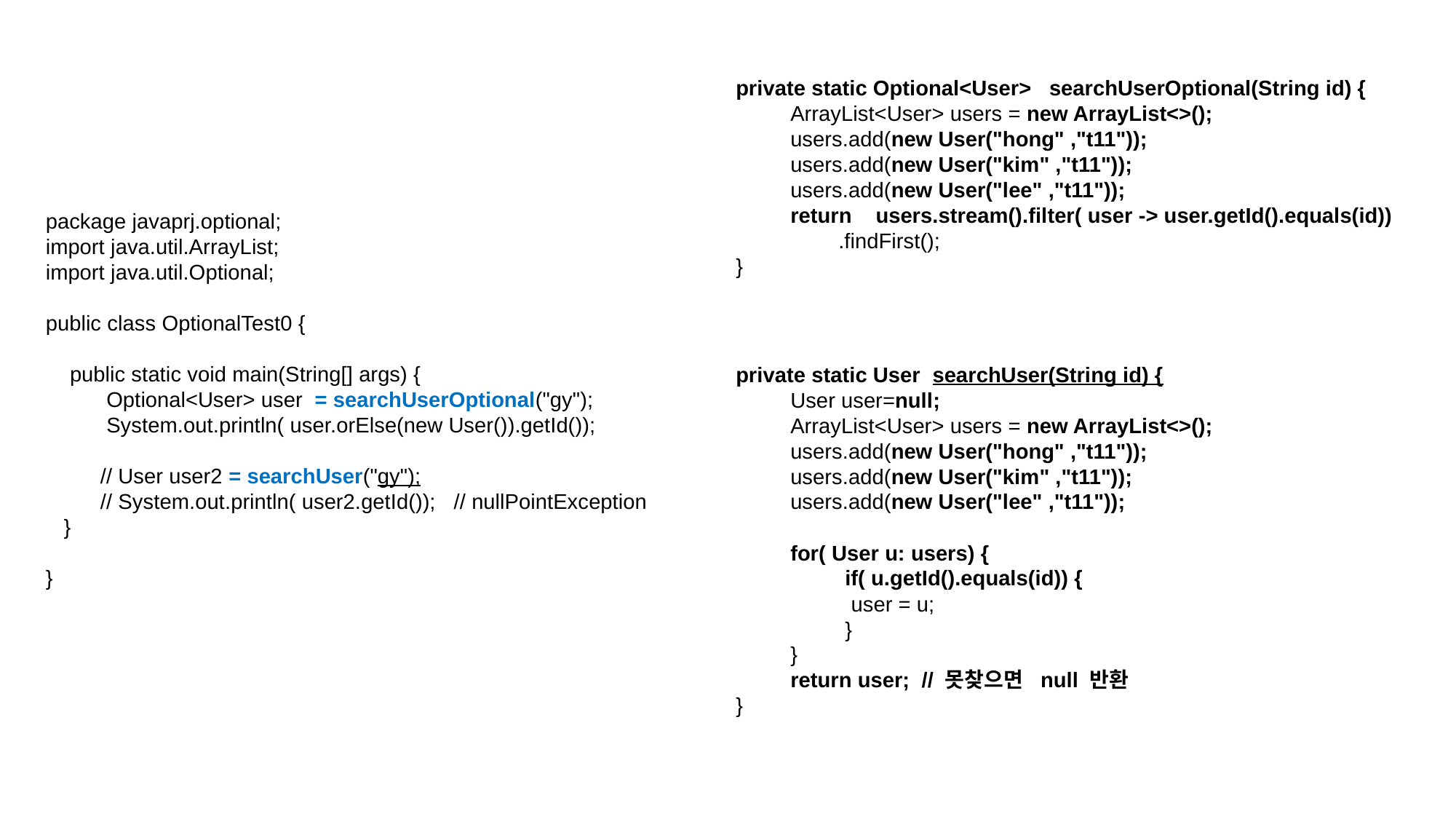

private static Optional<User>   searchUserOptional(String id) {
ArrayList<User> users = new ArrayList<>();
users.add(new User("hong" ,"t11"));
users.add(new User("kim" ,"t11"));
users.add(new User("lee" ,"t11"));
return    users.stream().filter( user -> user.getId().equals(id))
        .findFirst();
}

package javaprj.optional;
import java.util.ArrayList;
import java.util.Optional;

public class OptionalTest0 {

    public static void main(String[] args) {
 Optional<User> user  = searchUserOptional("gy");
 System.out.println( user.orElse(new User()).getId());

// User user2 = searchUser("gy");
// System.out.println( user2.getId());   // nullPointException
   }

}

private static User  searchUser(String id) {
User user=null;
ArrayList<User> users = new ArrayList<>();
users.add(new User("hong" ,"t11"));
users.add(new User("kim" ,"t11"));
users.add(new User("lee" ,"t11"));

for( User u: users) {
if( u.getId().equals(id)) {
 user = u;
}
}
return user;  // 못찾으면  null 반환
}